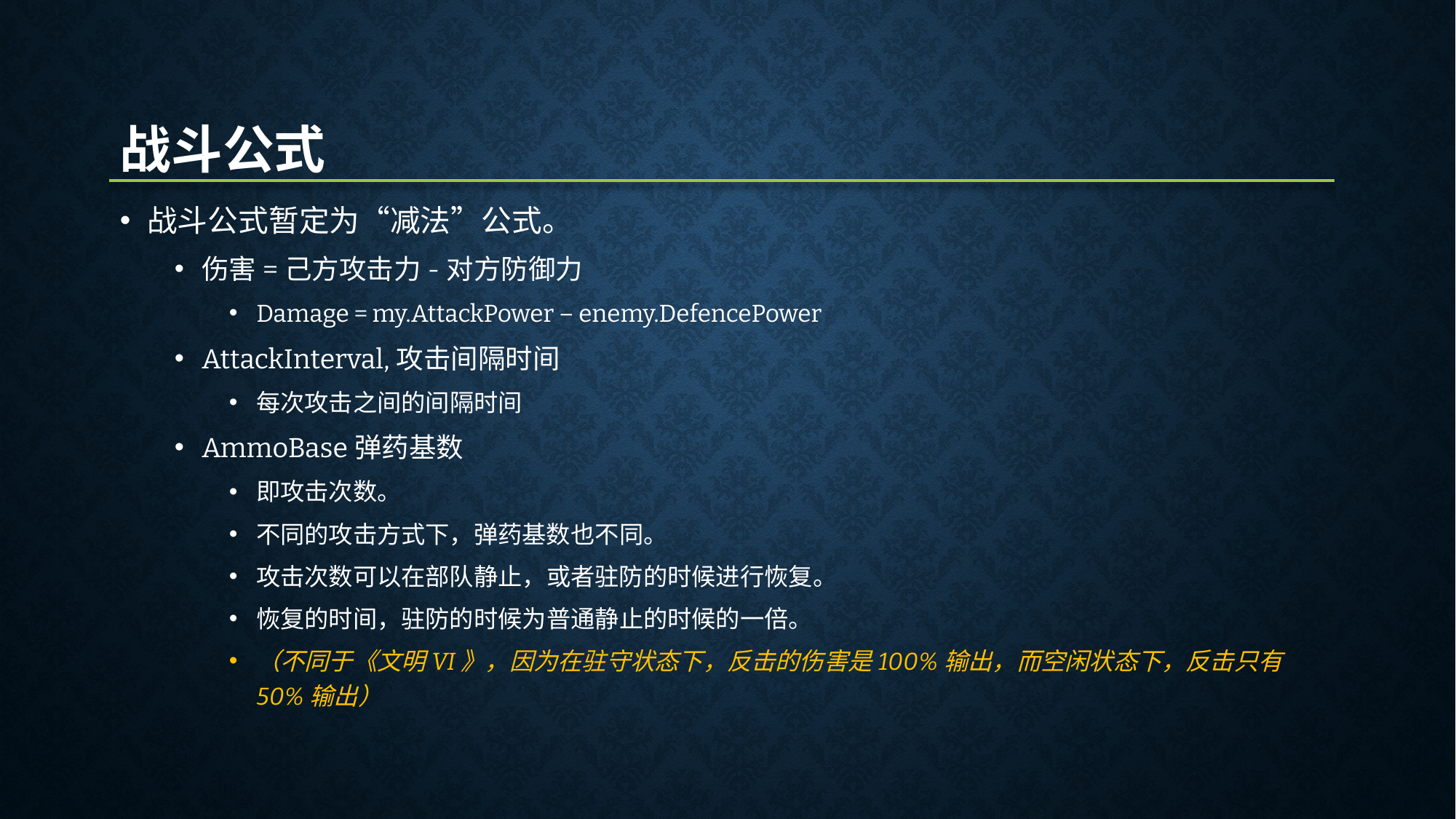

# 战斗公式
战斗公式暂定为“减法”公式。
伤害=己方攻击力-对方防御力
Damage = my.AttackPower – enemy.DefencePower
AttackInterval,攻击间隔时间
每次攻击之间的间隔时间
AmmoBase弹药基数
即攻击次数。
不同的攻击方式下，弹药基数也不同。
攻击次数可以在部队静止，或者驻防的时候进行恢复。
恢复的时间，驻防的时候为普通静止的时候的一倍。
（不同于《文明VI》，因为在驻守状态下，反击的伤害是100%输出，而空闲状态下，反击只有50%输出）